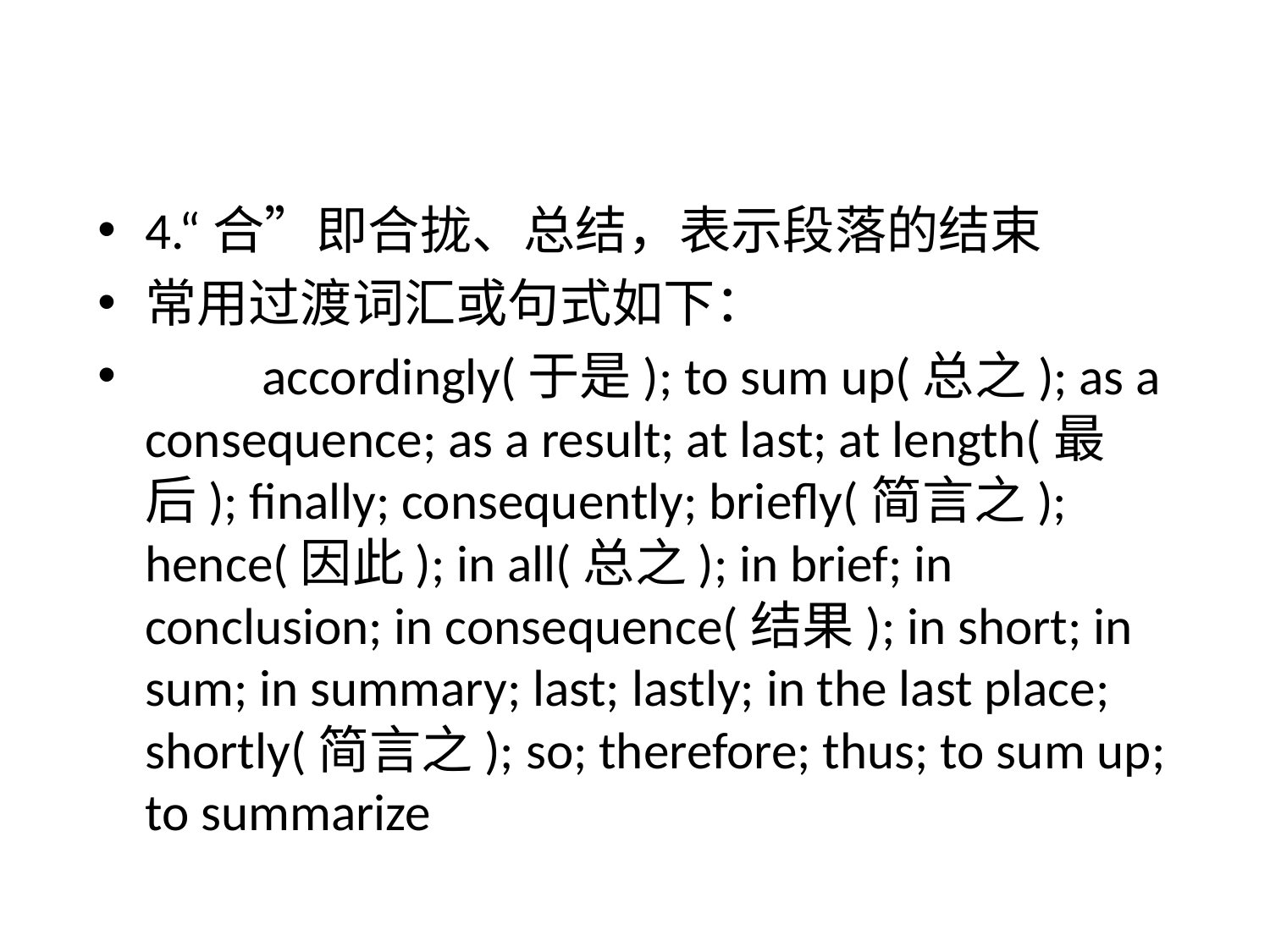

4.“合”即合拢、总结，表示段落的结束
常用过渡词汇或句式如下：
	accordingly(于是); to sum up(总之); as a consequence; as a result; at last; at length(最后); finally; consequently; briefly(简言之); hence(因此); in all(总之); in brief; in conclusion; in consequence(结果); in short; in sum; in summary; last; lastly; in the last place; shortly(简言之); so; therefore; thus; to sum up; to summarize